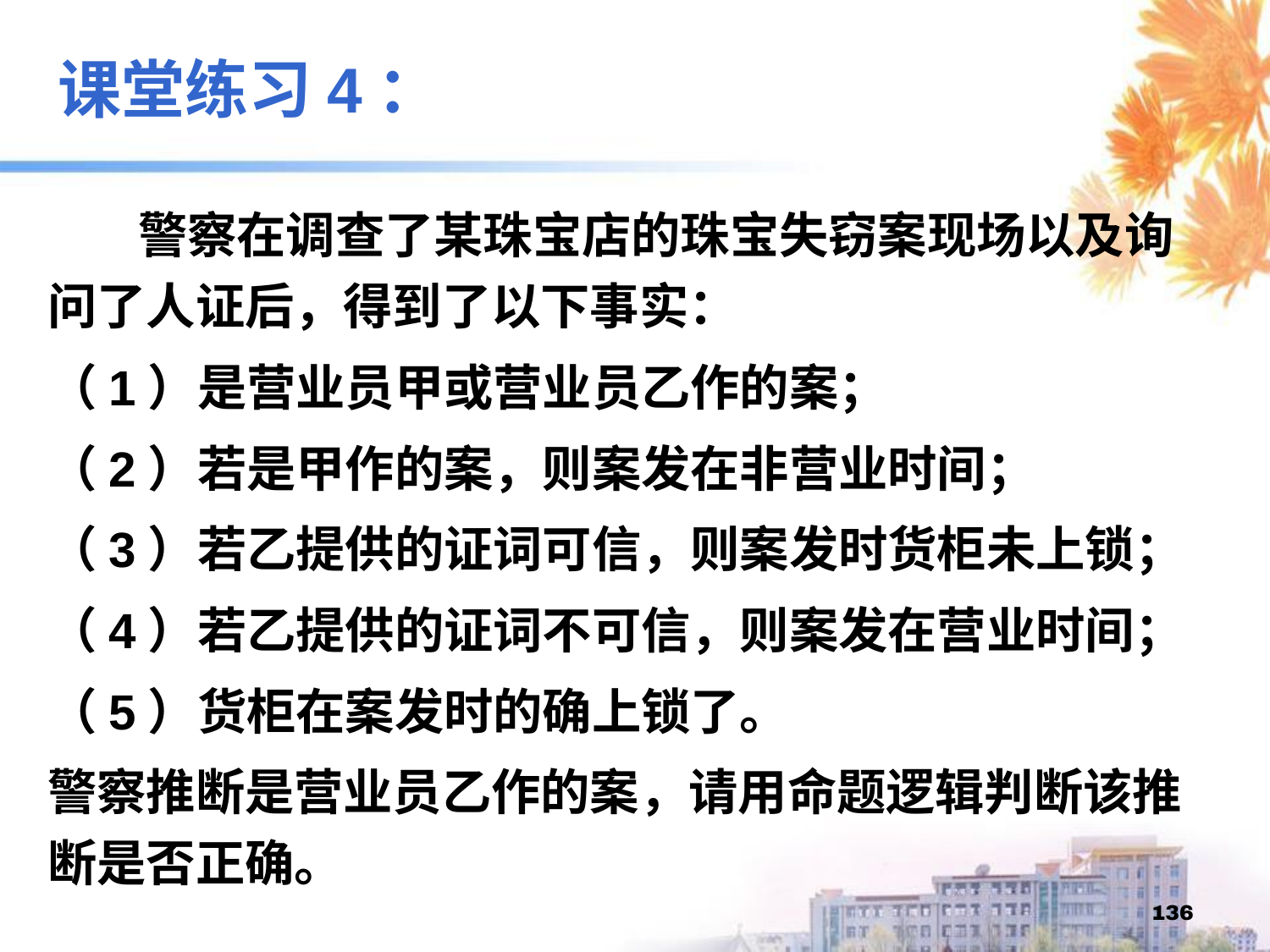

# 课堂练习4：
       警察在调查了某珠宝店的珠宝失窃案现场以及询问了人证后，得到了以下事实：
（1）是营业员甲或营业员乙作的案；
（2）若是甲作的案，则案发在非营业时间；
（3）若乙提供的证词可信，则案发时货柜未上锁；
（4）若乙提供的证词不可信，则案发在营业时间；
（5）货柜在案发时的确上锁了。
警察推断是营业员乙作的案，请用命题逻辑判断该推断是否正确。

136